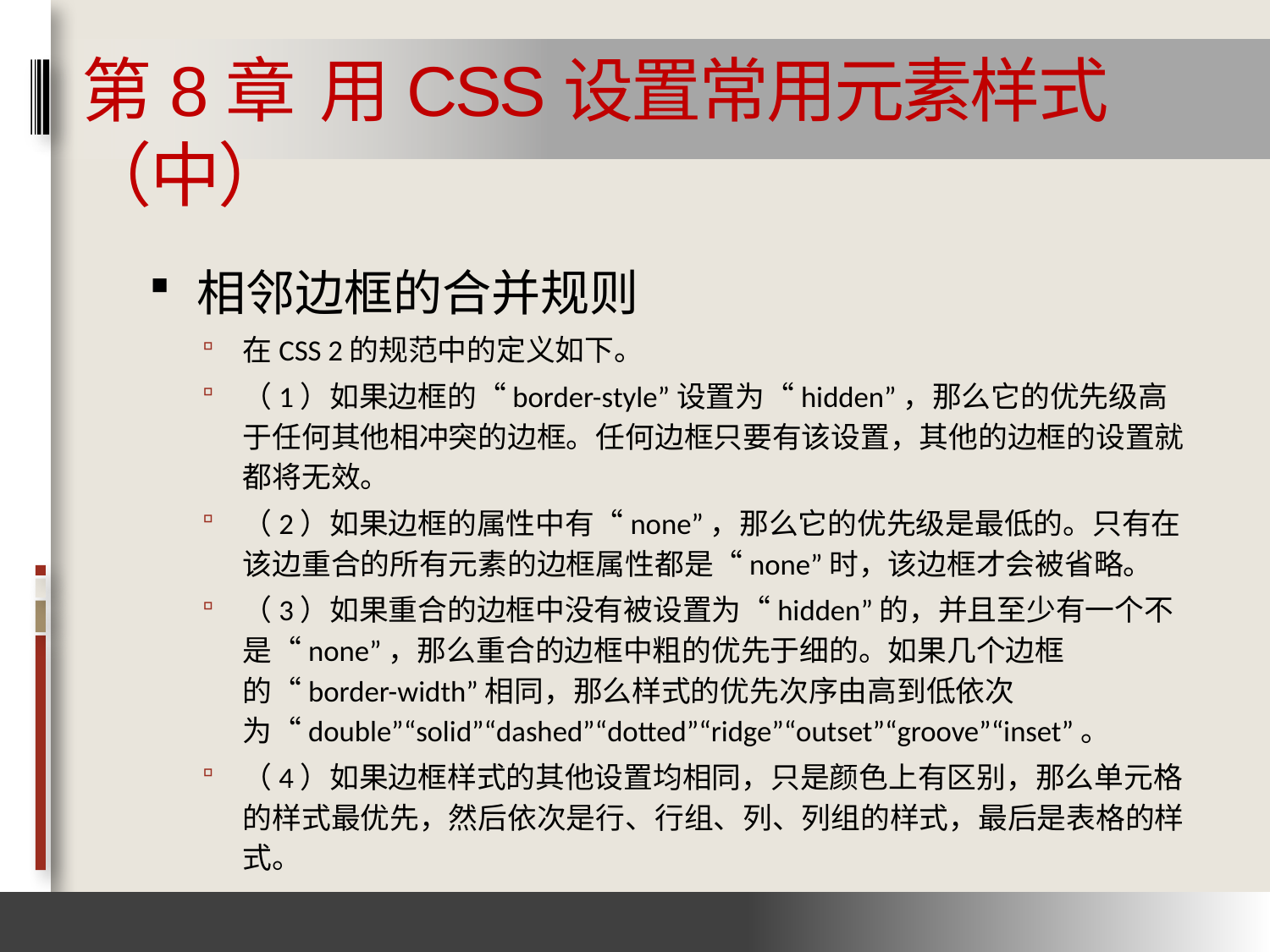

# 第8章  用CSS设置常用元素样式（中）
相邻边框的合并规则
在CSS 2的规范中的定义如下。
（1）如果边框的“border-style”设置为“hidden”，那么它的优先级高于任何其他相冲突的边框。任何边框只要有该设置，其他的边框的设置就都将无效。
（2）如果边框的属性中有“none”，那么它的优先级是最低的。只有在该边重合的所有元素的边框属性都是“none”时，该边框才会被省略。
（3）如果重合的边框中没有被设置为“hidden”的，并且至少有一个不是“none”，那么重合的边框中粗的优先于细的。如果几个边框的“border-width”相同，那么样式的优先次序由高到低依次为“double”“solid”“dashed”“dotted”“ridge”“outset”“groove”“inset”。
（4）如果边框样式的其他设置均相同，只是颜色上有区别，那么单元格的样式最优先，然后依次是行、行组、列、列组的样式，最后是表格的样式。